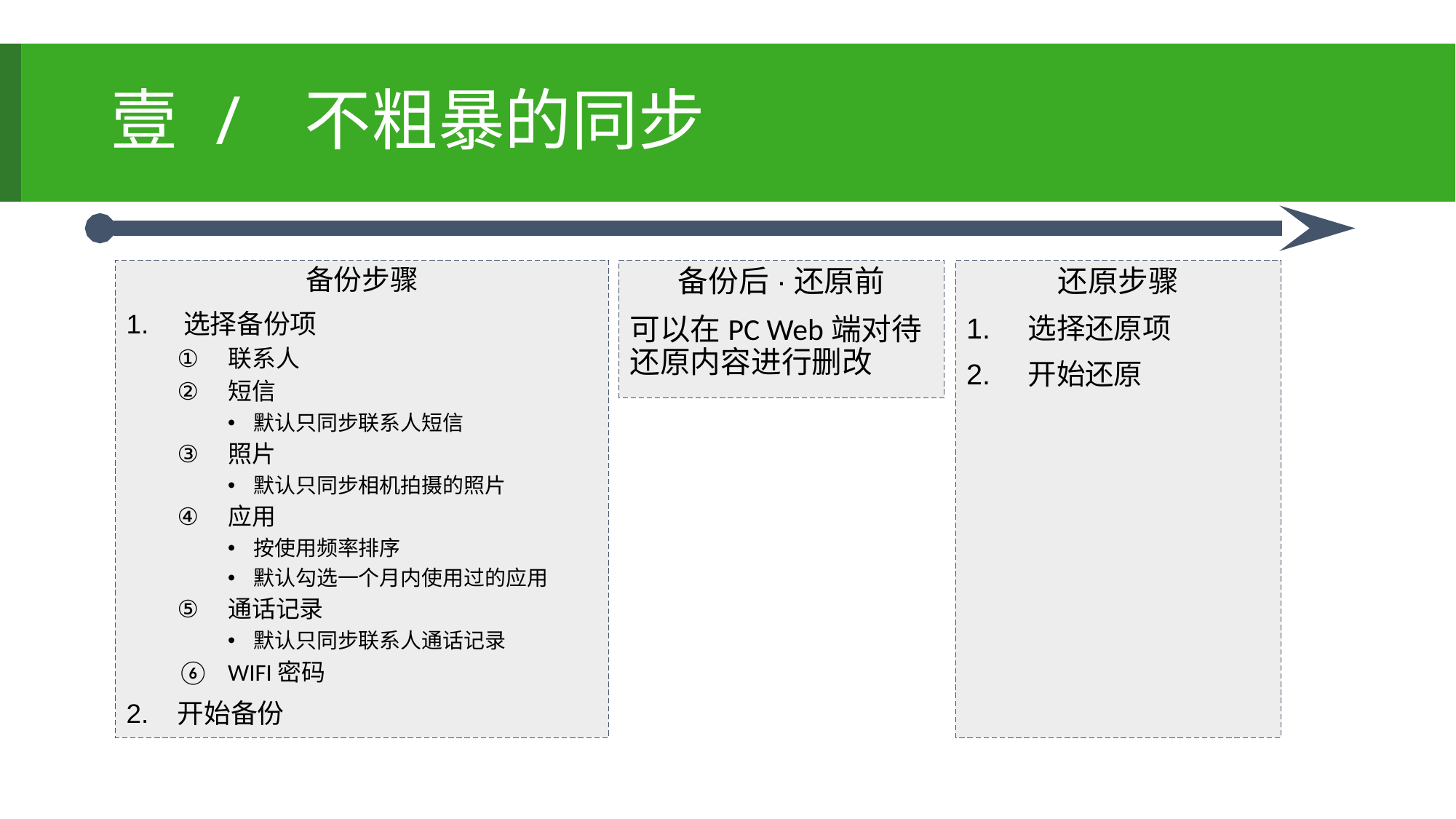

# 壹 / 不粗暴的同步
备份步骤
选择备份项
联系人
短信
默认只同步联系人短信
照片
默认只同步相机拍摄的照片
应用
按使用频率排序
默认勾选一个月内使用过的应用
通话记录
默认只同步联系人通话记录
WIFI密码
开始备份
备份后·还原前
可以在PC Web端对待还原内容进行删改

还原步骤
选择还原项
开始还原